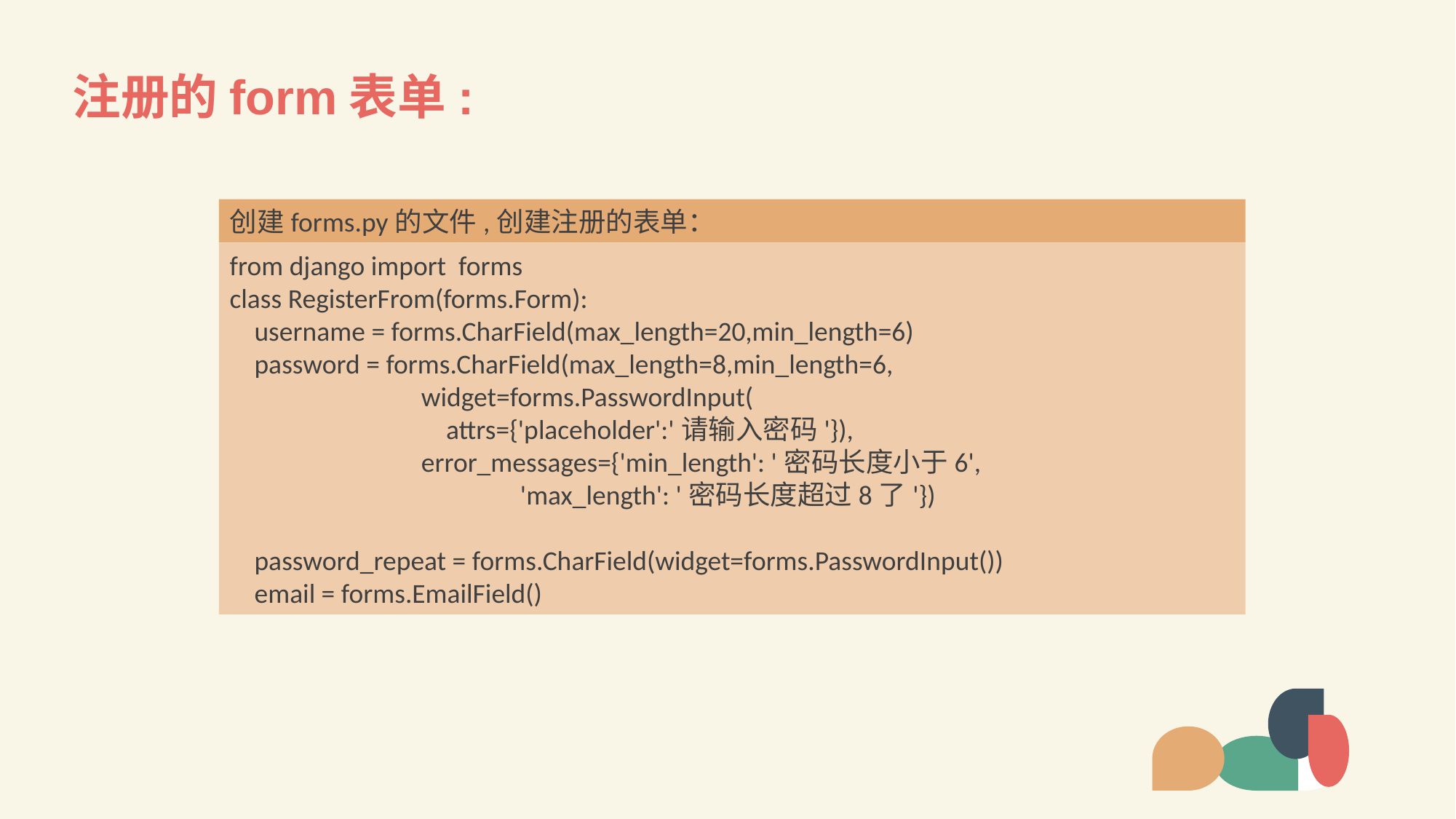

# 注册的form表单:
创建forms.py的文件,创建注册的表单：
from django import  forms
class RegisterFrom(forms.Form):
    username = forms.CharField(max_length=20,min_length=6)
    password = forms.CharField(max_length=8,min_length=6,
                               widget=forms.PasswordInput(
                                   attrs={'placeholder':'请输入密码'}),
                               error_messages={'min_length': '密码长度小于6',
                                               'max_length': '密码长度超过8了'})

    password_repeat = forms.CharField(widget=forms.PasswordInput())
    email = forms.EmailField()

LOREM